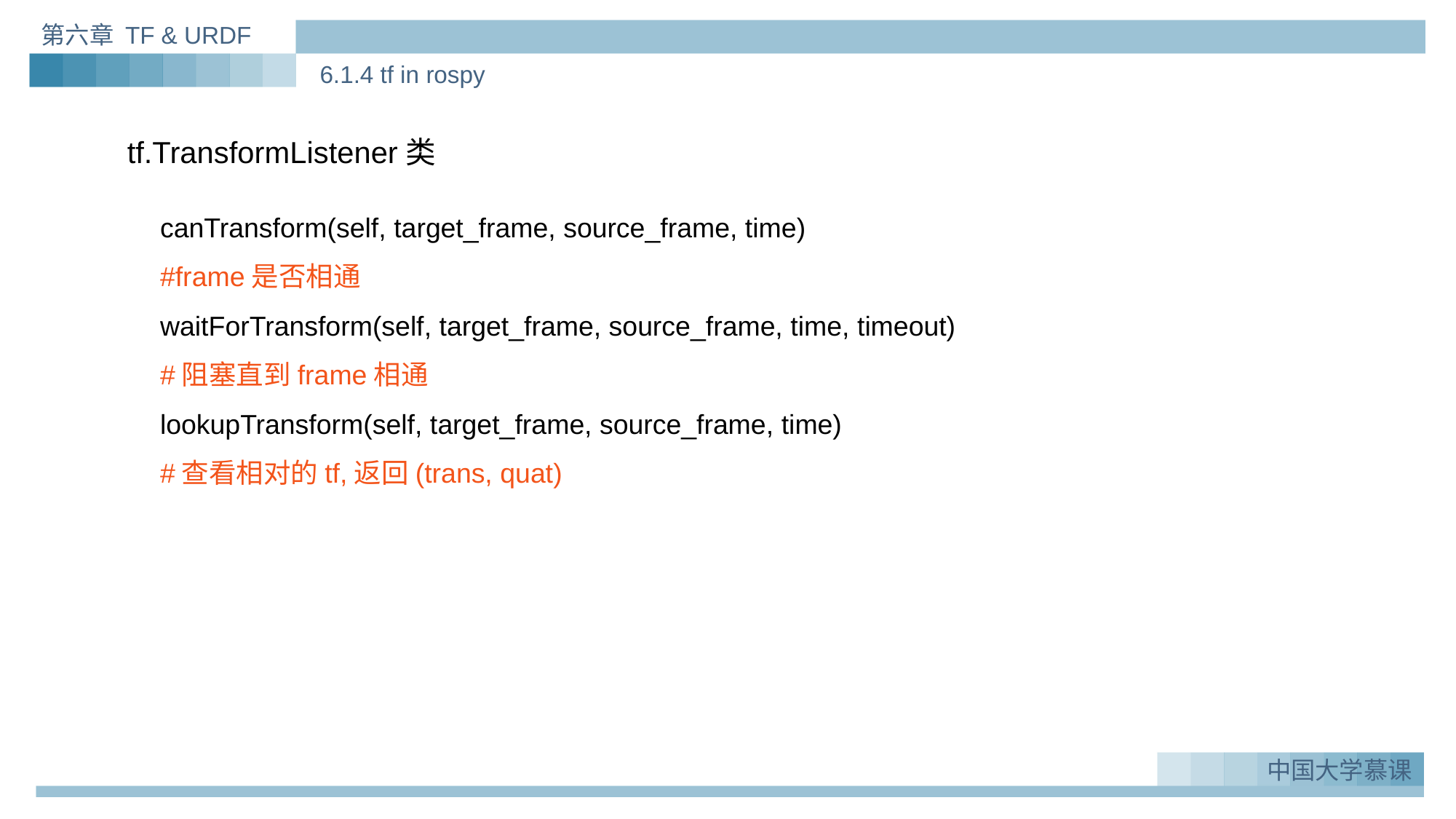

第六章 TF & URDF
6.1.4 tf in rospy
tf.TransformListener类
canTransform(self, target_frame, source_frame, time)
#frame是否相通
waitForTransform(self, target_frame, source_frame, time, timeout)
#阻塞直到frame相通
lookupTransform(self, target_frame, source_frame, time)
#查看相对的tf,返回(trans, quat)

中国大学慕课